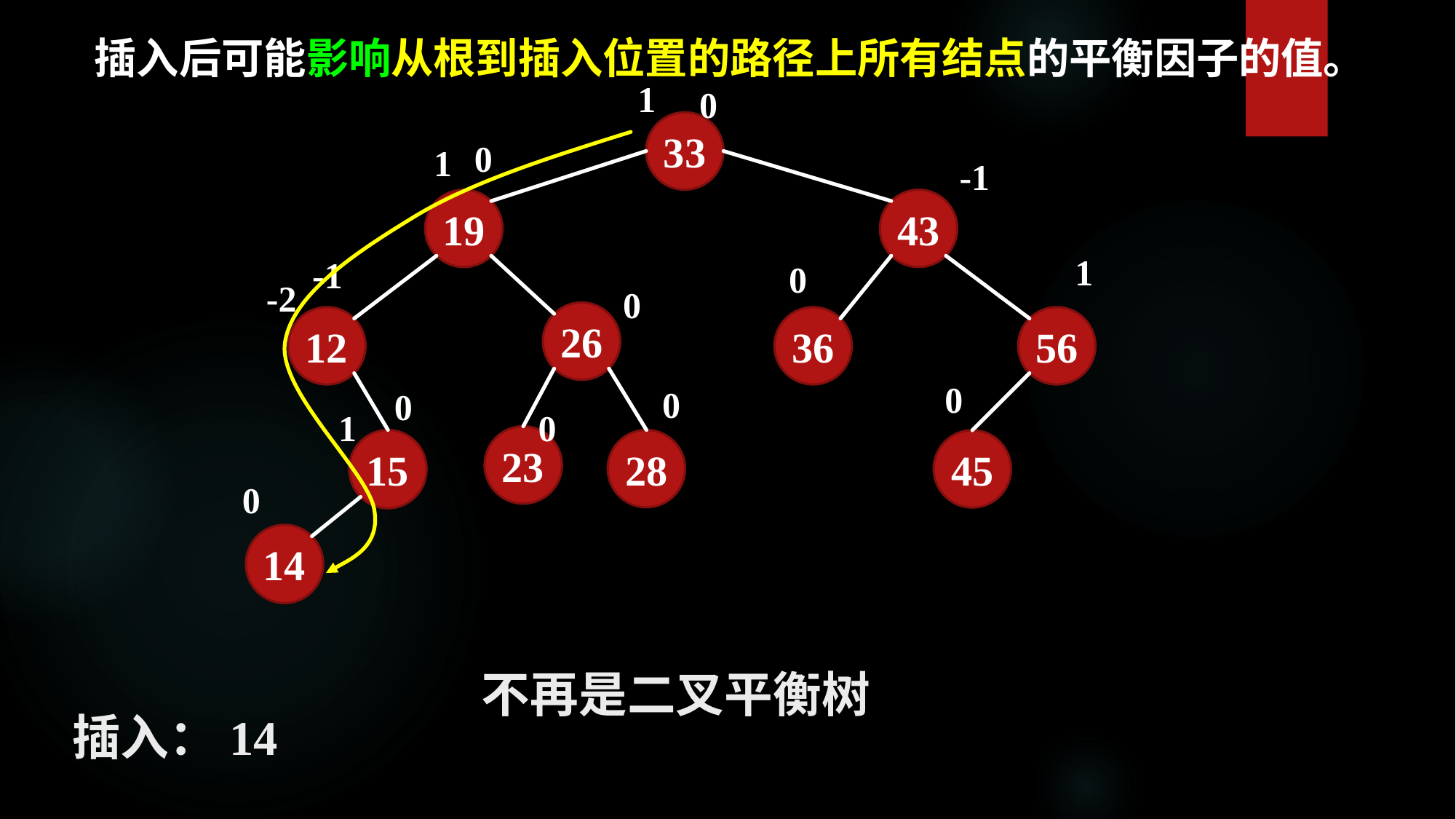

插入后可能影响从根到插入位置的路径上所有结点的平衡因子的值。
1
0
33
0

1
-1
19
43
1
-1
0
-2
0
26
12
36
56
0
0
0
1
0
23
15
28
45
0
14
不再是二叉平衡树
插入：14